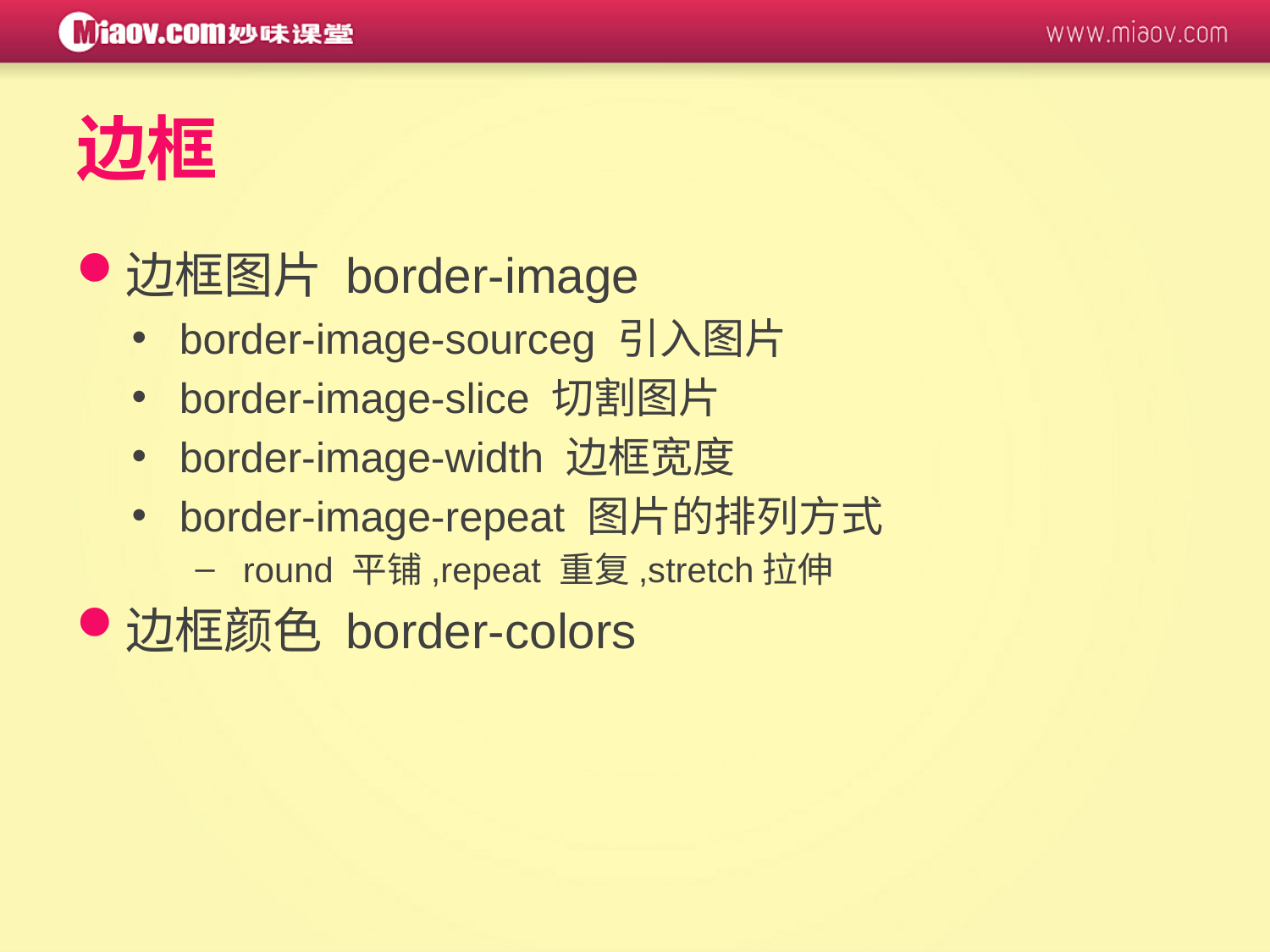

# 边框
边框图片 border-image
border-image-sourceg 引入图片
border-image-slice 切割图片
border-image-width 边框宽度
border-image-repeat 图片的排列方式
round 平铺,repeat 重复,stretch拉伸
边框颜色 border-colors